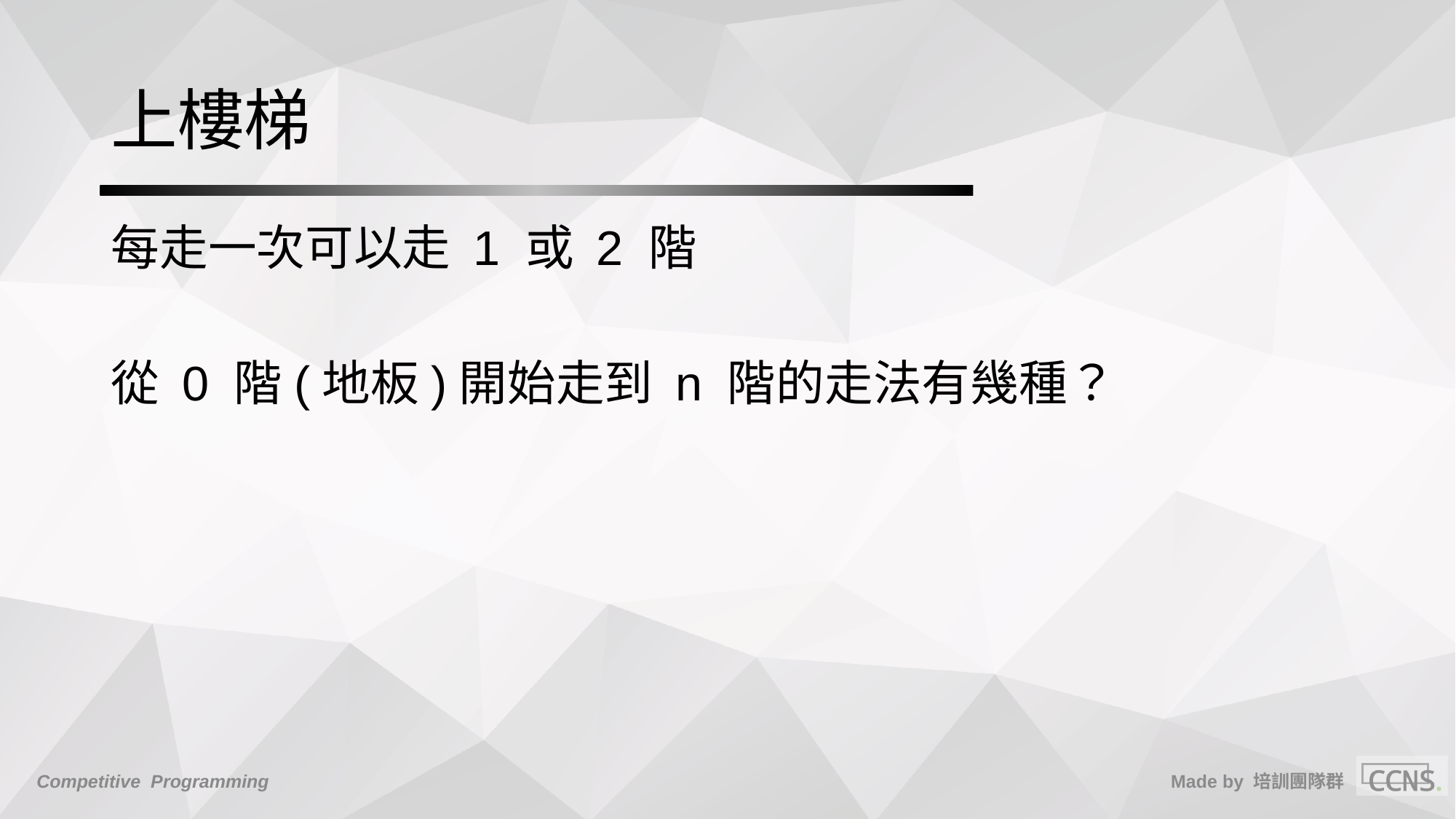

# 上樓梯
每走一次可以走 1 或 2 階

從 0 階(地板)開始走到 n 階的走法有幾種？